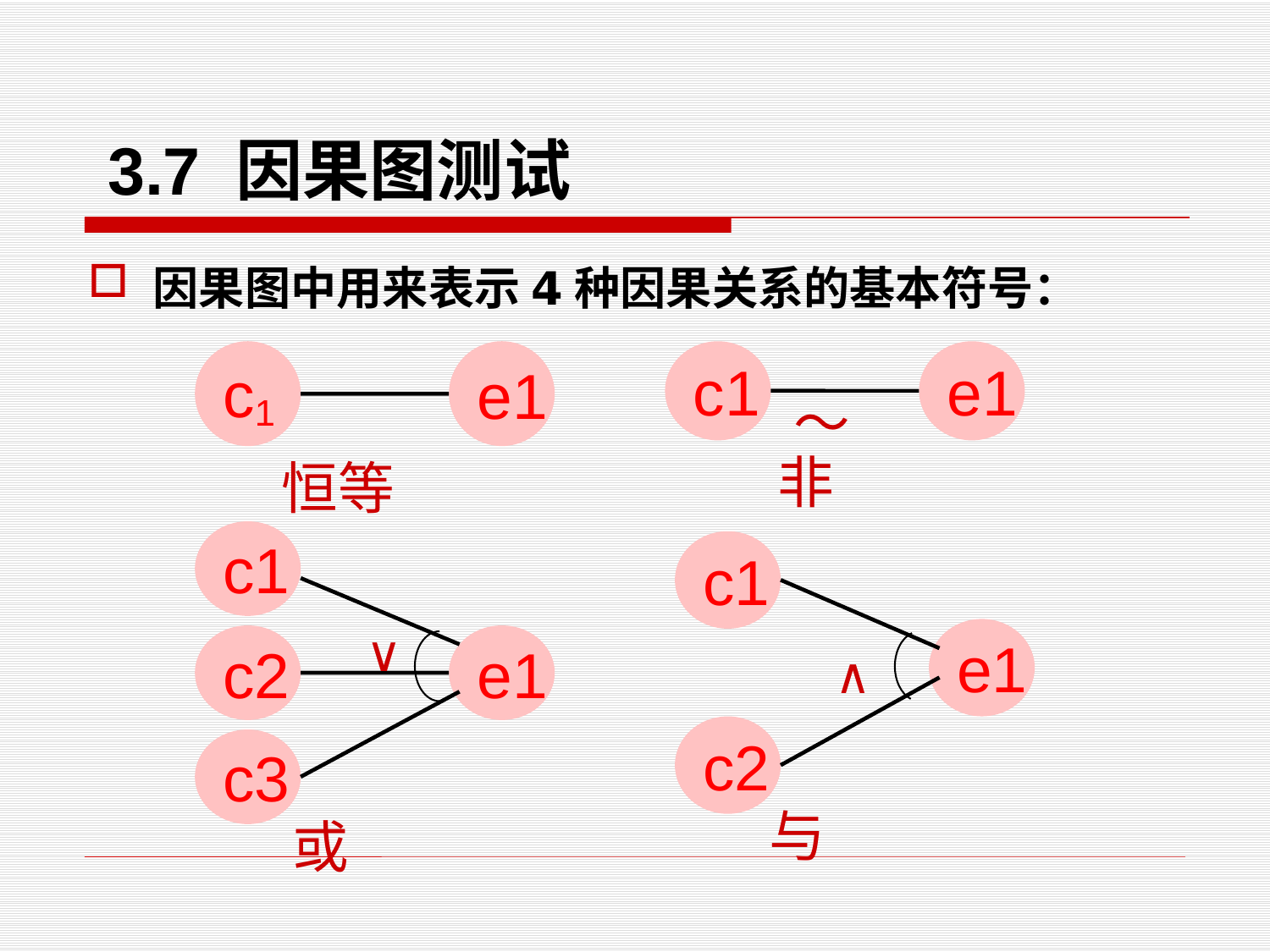

3.7 因果图测试
因果图中用来表示4种因果关系的基本符号：
c1
e1
c1
e1
～

 非
恒等
c1

∨
c2
e1

c3
或
c1

e1

∧

c2
与